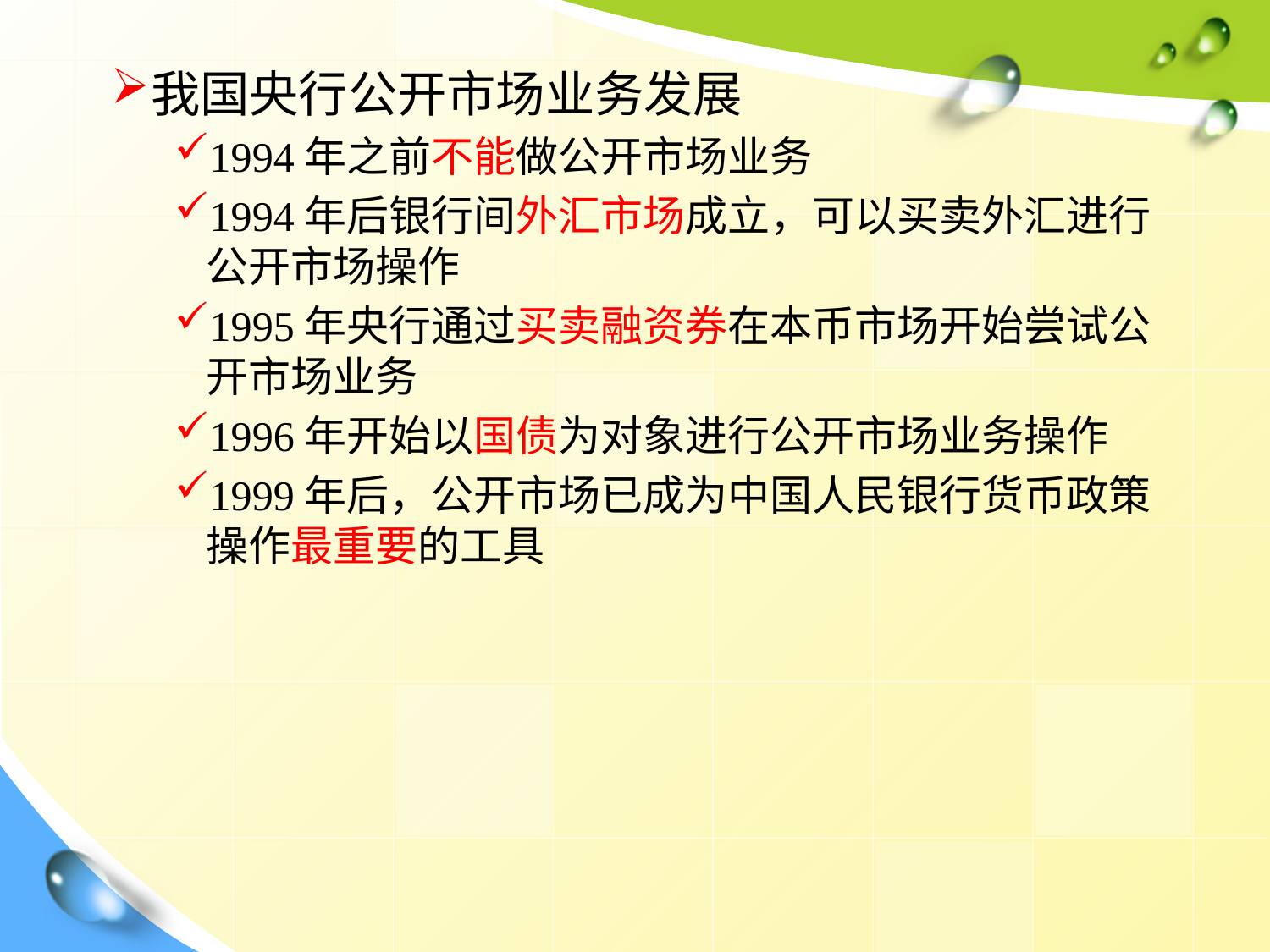

我国央行公开市场业务发展
1994年之前不能做公开市场业务
1994年后银行间外汇市场成立，可以买卖外汇进行公开市场操作
1995年央行通过买卖融资券在本币市场开始尝试公开市场业务
1996年开始以国债为对象进行公开市场业务操作
1999年后，公开市场已成为中国人民银行货币政策操作最重要的工具